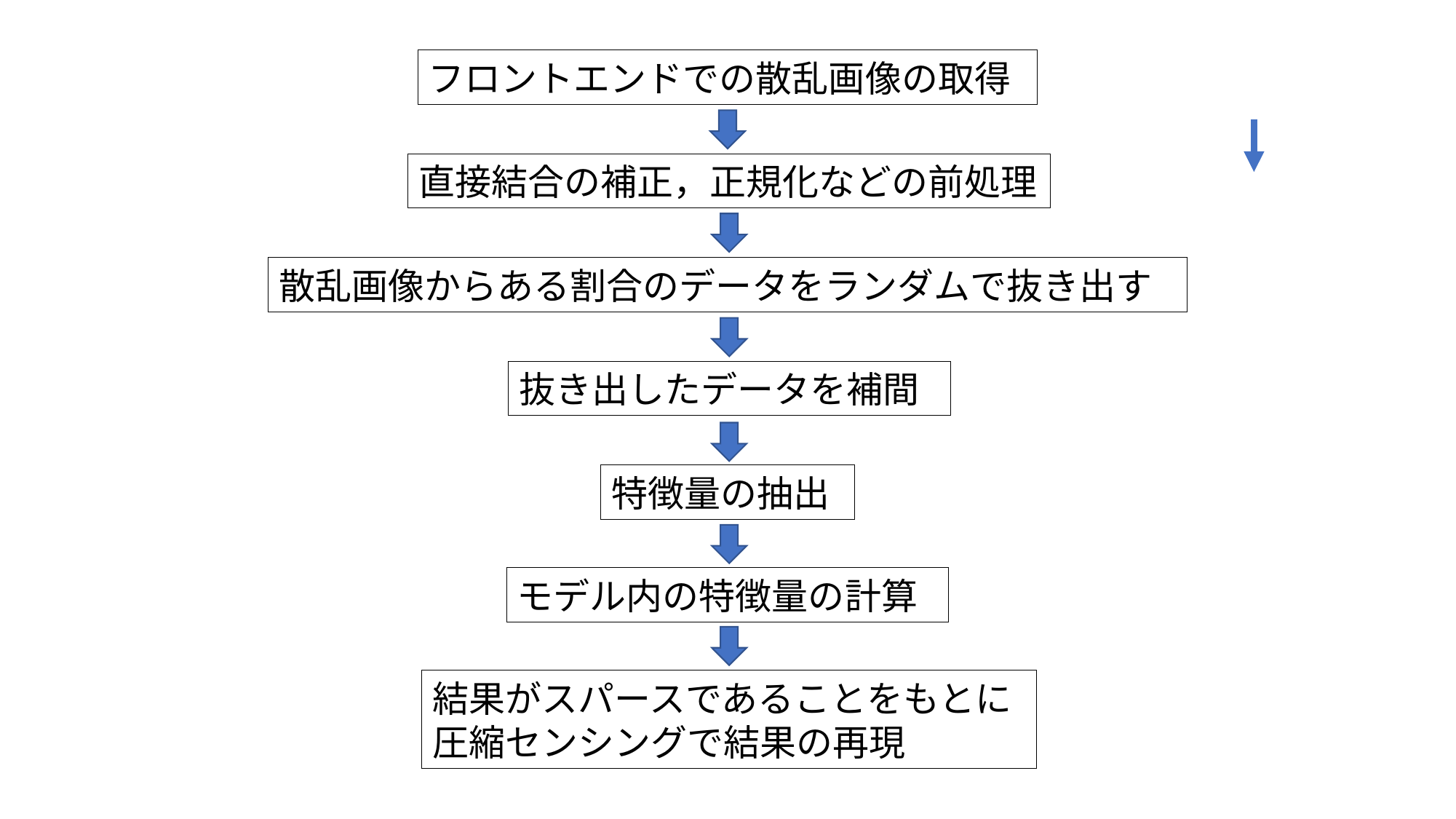

フロントエンドでの散乱画像の取得

直接結合の補正，正規化などの前処理

散乱画像からある割合のデータをランダムで抜き出す

抜き出したデータを補間

特徴量の抽出

モデル内の特徴量の計算

結果がスパースであることをもとに
圧縮センシングで結果の再現